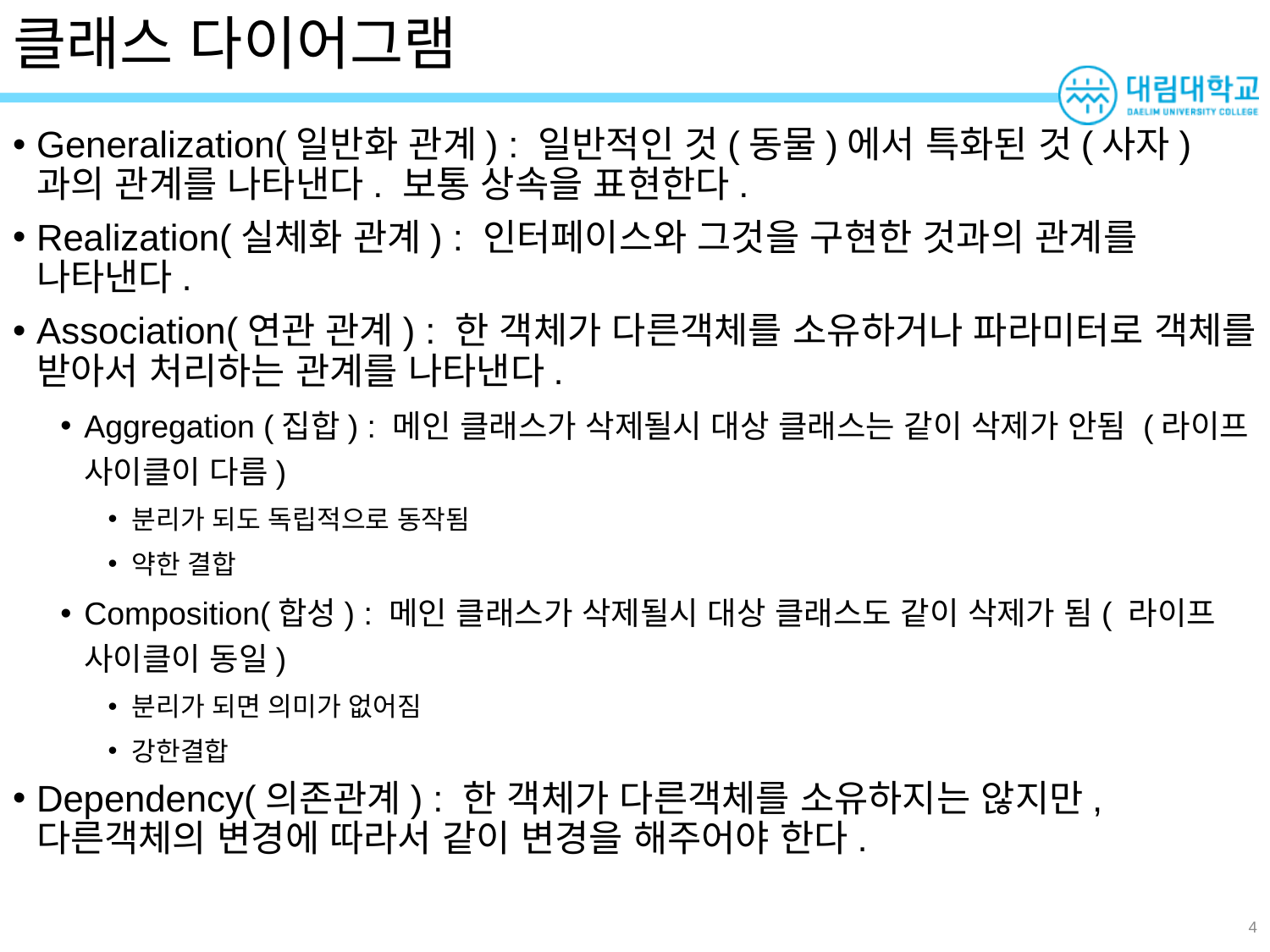

# 클래스 다이어그램
Generalization(일반화 관계) : 일반적인 것(동물)에서 특화된 것(사자)과의 관계를 나타낸다. 보통 상속을 표현한다.
Realization(실체화 관계) : 인터페이스와 그것을 구현한 것과의 관계를 나타낸다.
Association(연관 관계) : 한 객체가 다른객체를 소유하거나 파라미터로 객체를 받아서 처리하는 관계를 나타낸다.
Aggregation (집합) : 메인 클래스가 삭제될시 대상 클래스는 같이 삭제가 안됨 (라이프 사이클이 다름)
분리가 되도 독립적으로 동작됨
약한 결합
Composition(합성) : 메인 클래스가 삭제될시 대상 클래스도 같이 삭제가 됨( 라이프 사이클이 동일)
분리가 되면 의미가 없어짐
강한결합
Dependency(의존관계) : 한 객체가 다른객체를 소유하지는 않지만, 다른객체의 변경에 따라서 같이 변경을 해주어야 한다.

4